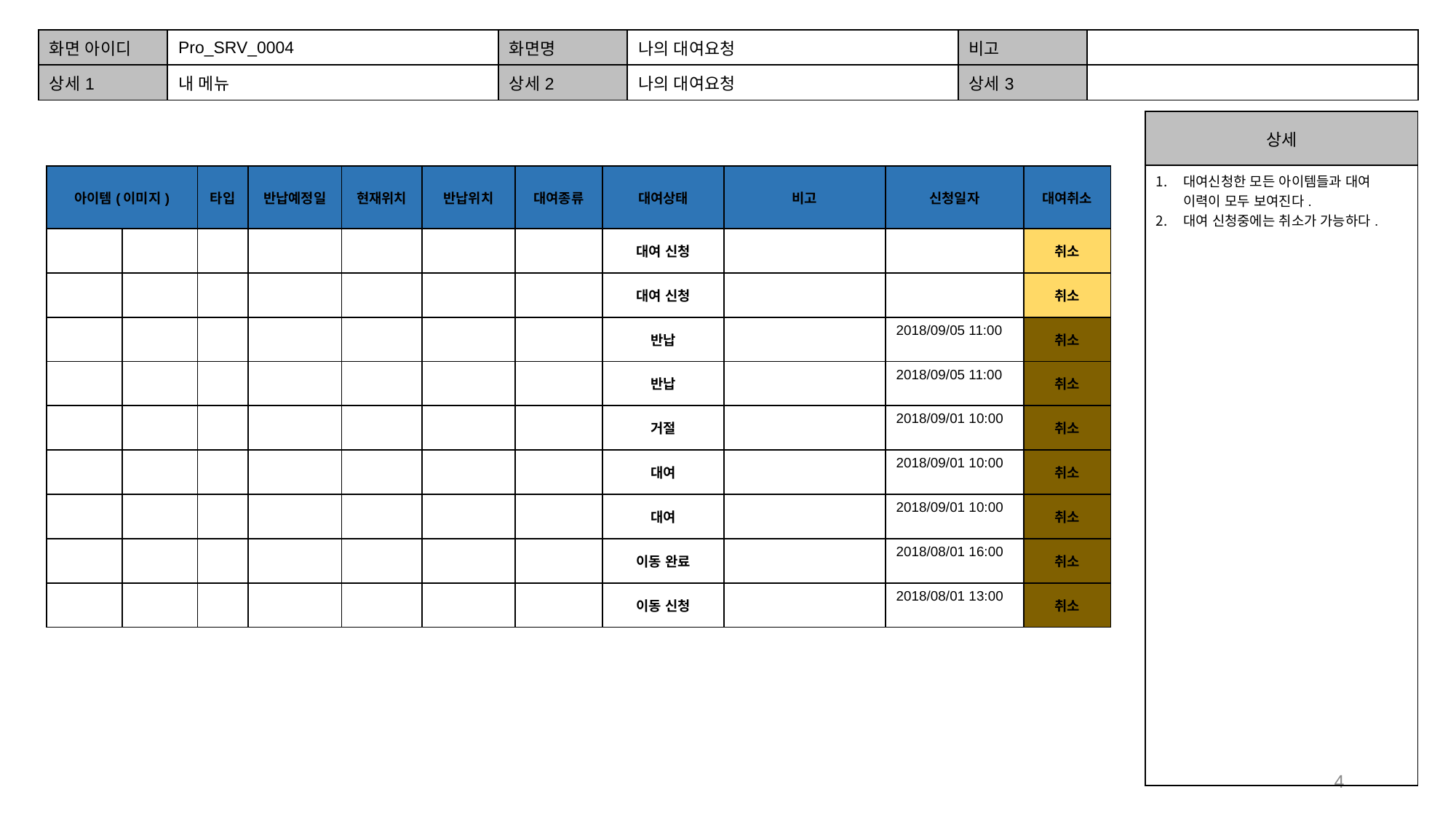

| 화면 아이디 | Pro\_SRV\_0004 | 화면명 | 나의 대여요청 | 비고 |  |
| --- | --- | --- | --- | --- | --- |
| 상세1 | 내 메뉴 | 상세2 | 나의 대여요청 | 상세3 |  |
| 상세 |
| --- |
| 대여신청한 모든 아이템들과 대여 이력이 모두 보여진다. 대여 신청중에는 취소가 가능하다. |
| 아이템(이미지) |  | 타입 | 반납예정일 | 현재위치 | 반납위치 | 대여종류 | 대여상태 | 비고 | 신청일자 | 대여취소 |
| --- | --- | --- | --- | --- | --- | --- | --- | --- | --- | --- |
|  |  |  |  |  |  |  | 대여 신청 |  |  | 취소 |
|  |  |  |  |  |  |  | 대여 신청 |  |  | 취소 |
|  |  |  |  |  |  |  | 반납 |  | 2018/09/05 11:00 | 취소 |
|  |  |  |  |  |  |  | 반납 |  | 2018/09/05 11:00 | 취소 |
|  |  |  |  |  |  |  | 거절 |  | 2018/09/01 10:00 | 취소 |
|  |  |  |  |  |  |  | 대여 |  | 2018/09/01 10:00 | 취소 |
|  |  |  |  |  |  |  | 대여 |  | 2018/09/01 10:00 | 취소 |
|  |  |  |  |  |  |  | 이동 완료 |  | 2018/08/01 16:00 | 취소 |
|  |  |  |  |  |  |  | 이동 신청 |  | 2018/08/01 13:00 | 취소 |
4